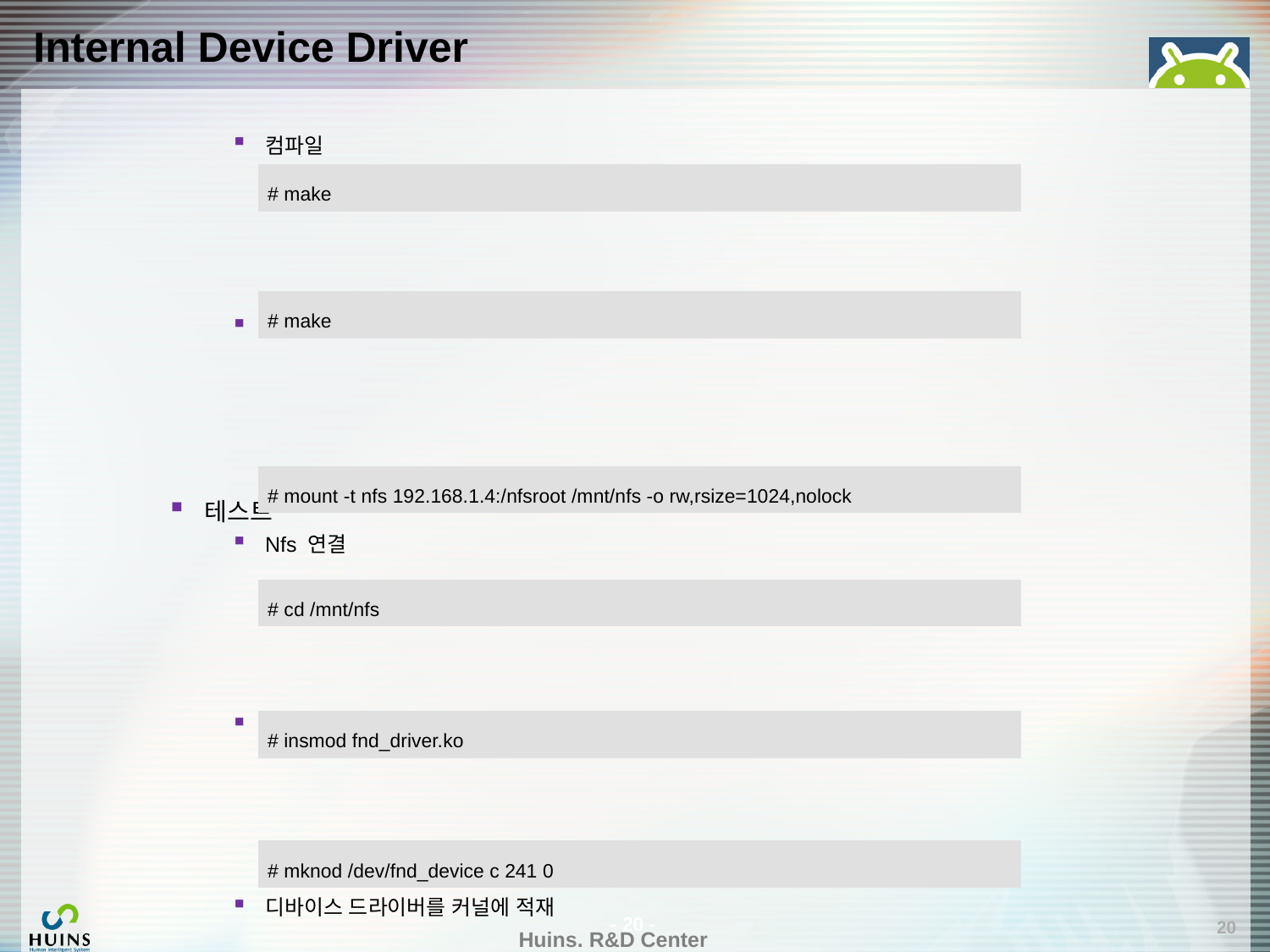

# Internal Device Driver
컴파일

설치

테스트
Nfs 연결

마운트한 디렉터리로 이동

디바이스 드라이버를 커널에 적재

노드 생성

| # make |
| --- |
| # make |
| --- |
| # mount -t nfs 192.168.1.4:/nfsroot /mnt/nfs -o rw,rsize=1024,nolock |
| --- |
| # cd /mnt/nfs |
| --- |
| # insmod fnd\_driver.ko |
| --- |
| # mknod /dev/fnd\_device c 241 0 |
| --- |
20